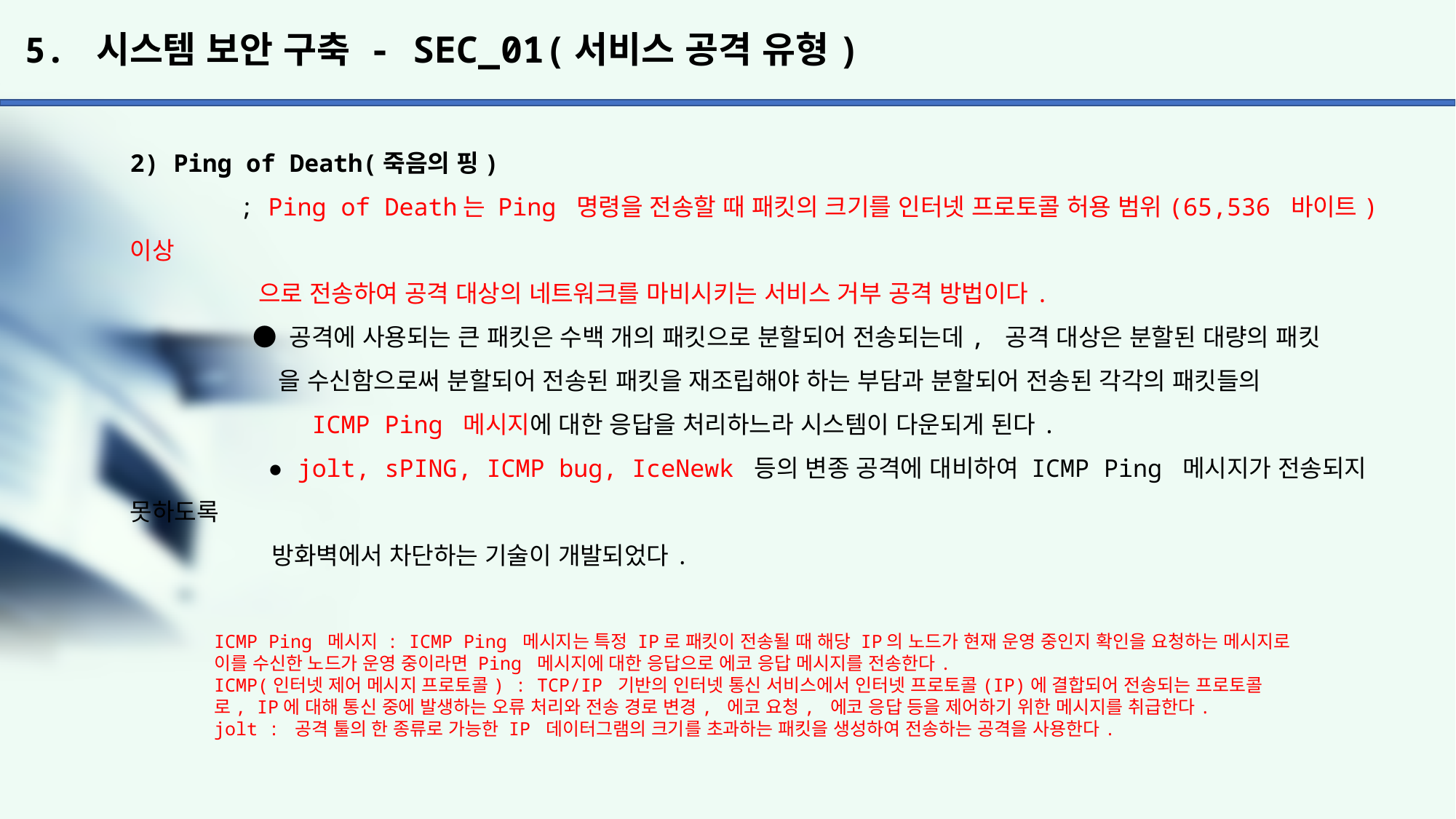

# 5. 시스템 보안 구축 - SEC_01(서비스 공격 유형)
2) Ping of Death(죽음의 핑)
	; Ping of Death는 Ping 명령을 전송할 때 패킷의 크기를 인터넷 프로토콜 허용 범위(65,536 바이트) 이상
	  으로 전송하여 공격 대상의 네트워크를 마비시키는 서비스 거부 공격 방법이다.
	  ● 공격에 사용되는 큰 패킷은 수백 개의 패킷으로 분할되어 전송되는데, 공격 대상은 분할된 대량의 패킷
	     을 수신함으로써 분할되어 전송된 패킷을 재조립해야 하는 부담과 분할되어 전송된 각각의 패킷들의
	     ICMP Ping 메시지에 대한 응답을 처리하느라 시스템이 다운되게 된다.
	  ● jolt, sPING, ICMP bug, IceNewk 등의 변종 공격에 대비하여 ICMP Ping 메시지가 전송되지 못하도록
	    방화벽에서 차단하는 기술이 개발되었다.
ICMP Ping 메시지 : ICMP Ping 메시지는 특정 IP로 패킷이 전송될 때 해당 IP의 노드가 현재 운영 중인지 확인을 요청하는 메시지로
이를 수신한 노드가 운영 중이라면 Ping 메시지에 대한 응답으로 에코 응답 메시지를 전송한다.
ICMP(인터넷 제어 메시지 프로토콜) : TCP/IP 기반의 인터넷 통신 서비스에서 인터넷 프로토콜(IP)에 결합되어 전송되는 프로토콜
로, IP에 대해 통신 중에 발생하는 오류 처리와 전송 경로 변경, 에코 요청, 에코 응답 등을 제어하기 위한 메시지를 취급한다.
jolt : 공격 툴의 한 종류로 가능한 IP 데이터그램의 크기를 초과하는 패킷을 생성하여 전송하는 공격을 사용한다.